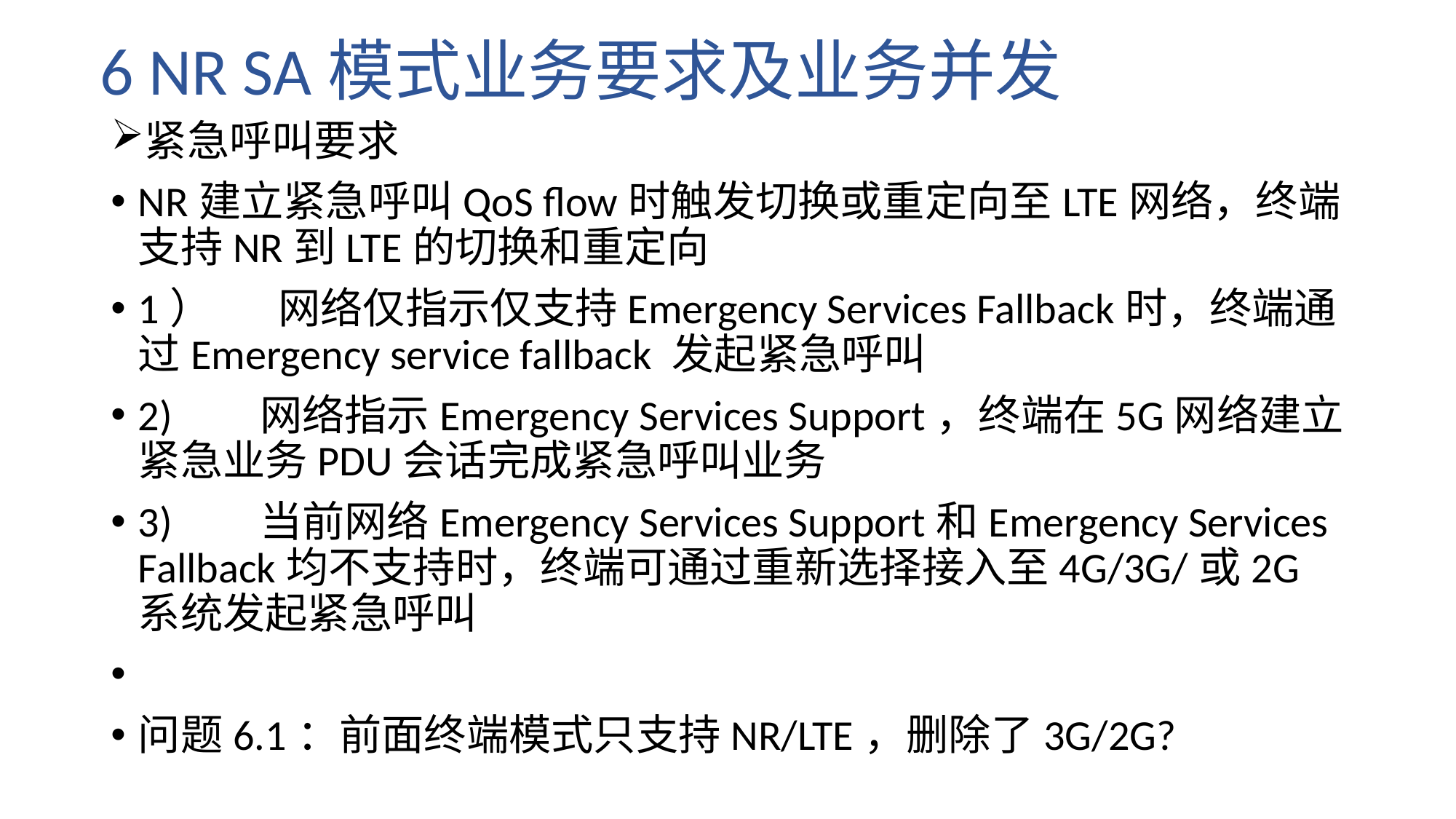

# 6 NR SA模式业务要求及业务并发
紧急呼叫要求
NR建立紧急呼叫QoS flow时触发切换或重定向至LTE网络，终端支持NR到LTE的切换和重定向
1）       网络仅指示仅支持Emergency Services Fallback时，终端通过Emergency service fallback 发起紧急呼叫
2)        网络指示Emergency Services Support，终端在5G网络建立紧急业务PDU会话完成紧急呼叫业务
3)        当前网络Emergency Services Support和Emergency Services Fallback均不支持时，终端可通过重新选择接入至4G/3G/或2G系统发起紧急呼叫

问题6.1：前面终端模式只支持NR/LTE，删除了3G/2G?